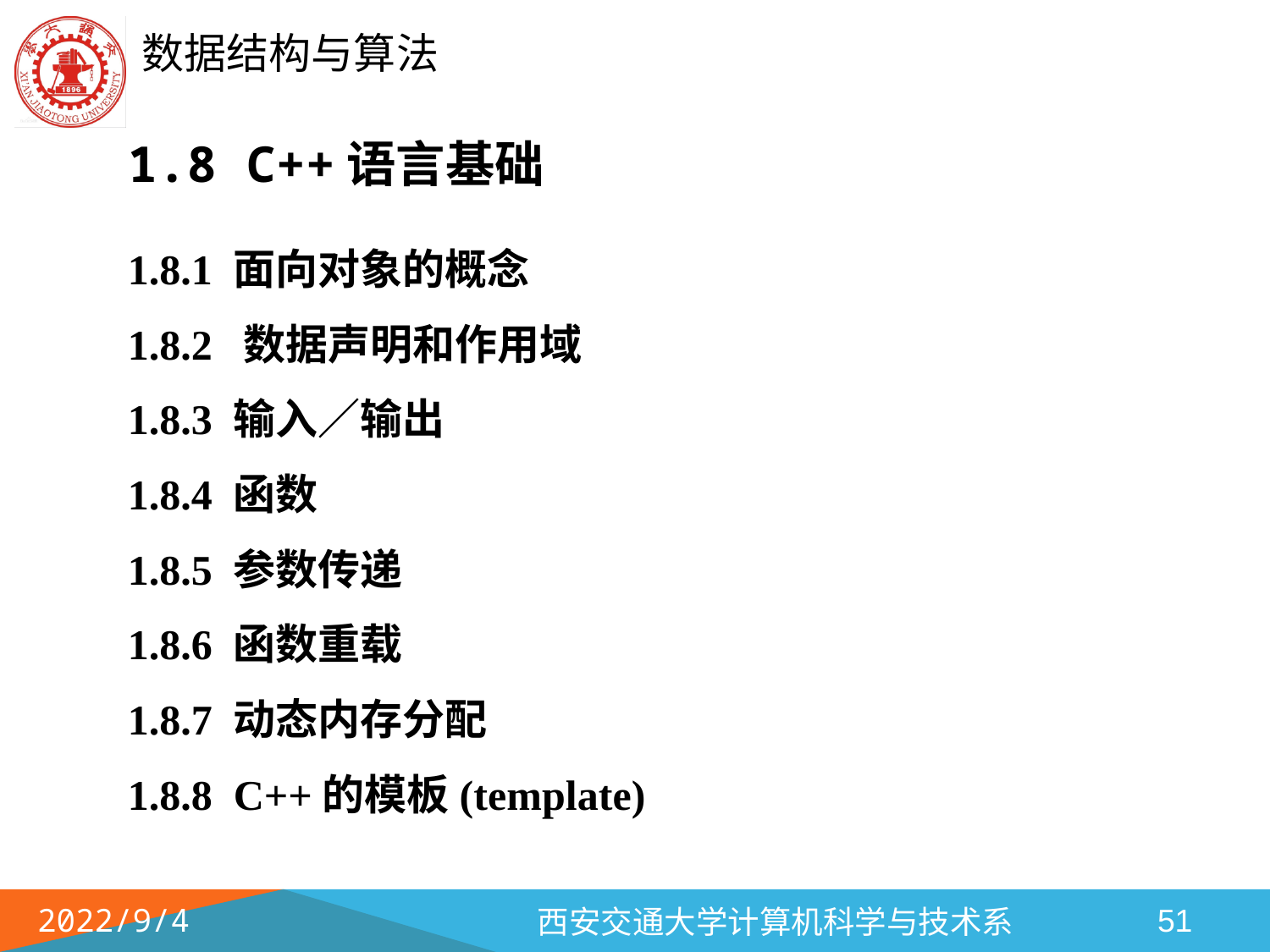

# 1.8 C++语言基础
1.8.1 面向对象的概念
1.8.2  数据声明和作用域
1.8.3 输入／输出
1.8.4 函数
1.8.5 参数传递
1.8.6 函数重载
1.8.7 动态内存分配
1.8.8  C++的模板(template)